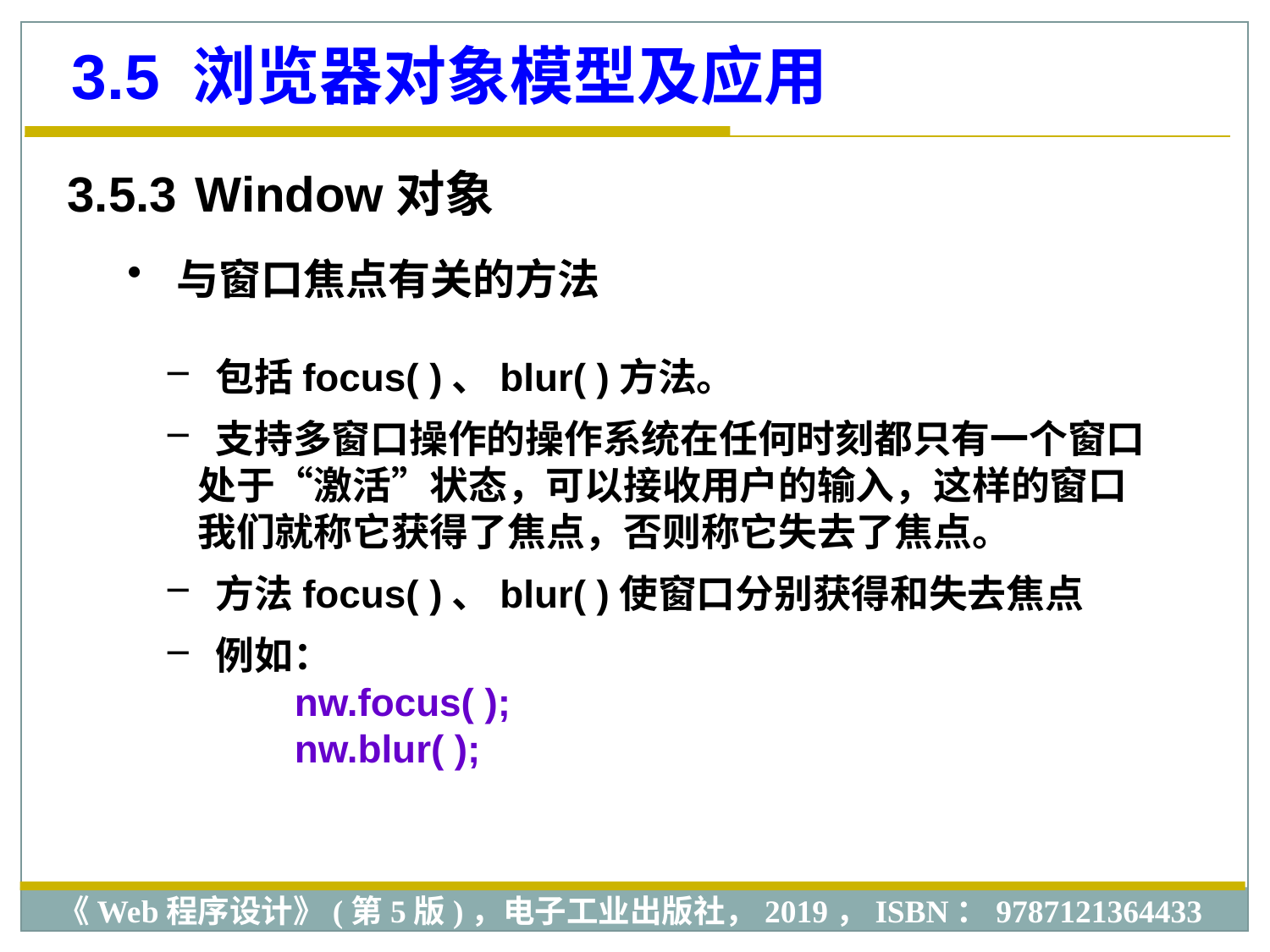

3.5 浏览器对象模型及应用
3.5.3  Window对象
 与窗口焦点有关的方法
 包括focus( )、blur( )方法。
 支持多窗口操作的操作系统在任何时刻都只有一个窗口处于“激活”状态，可以接收用户的输入，这样的窗口我们就称它获得了焦点，否则称它失去了焦点。
 方法focus( )、blur( )使窗口分别获得和失去焦点
 例如：
nw.focus( );
nw.blur( );